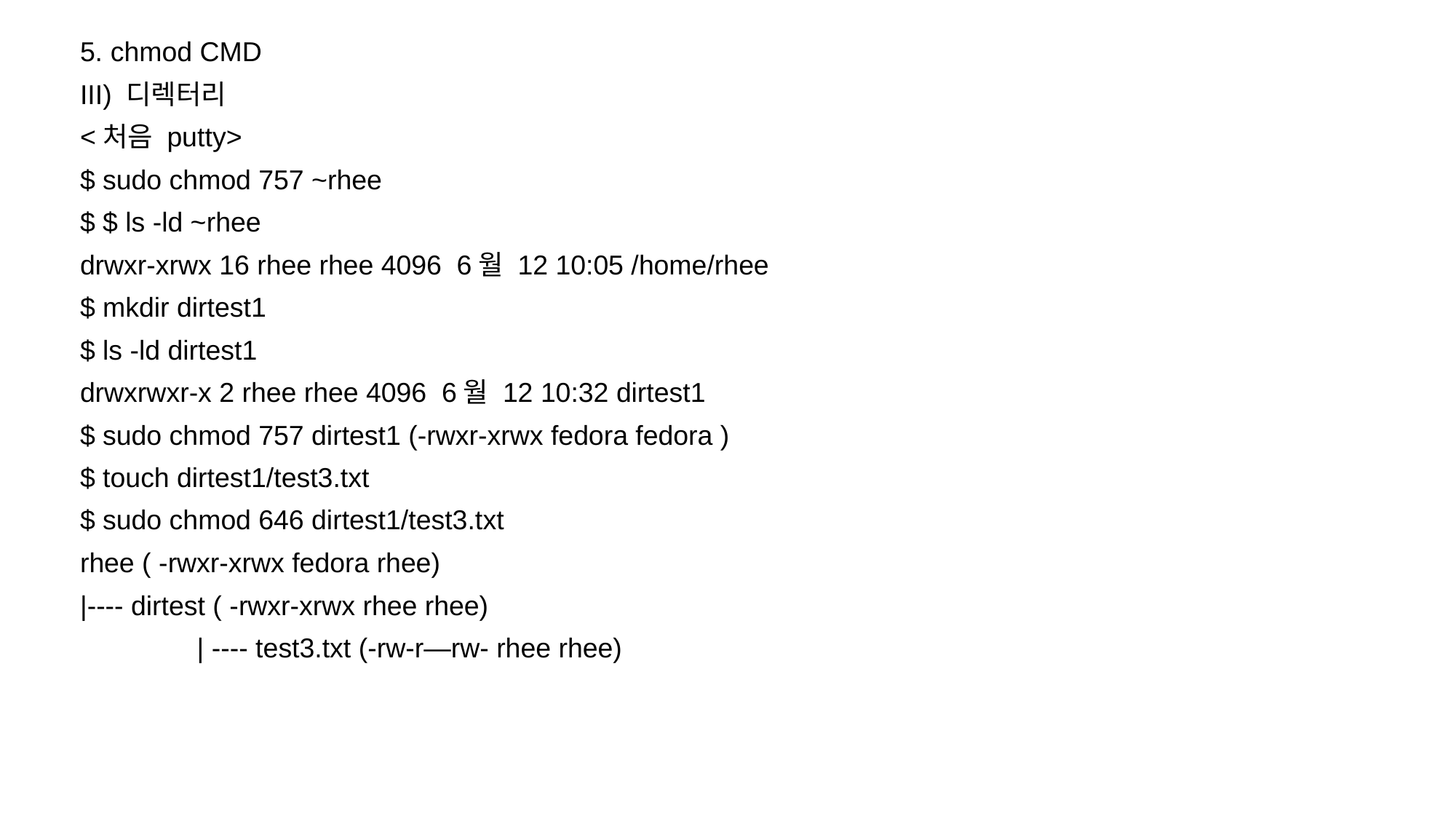

5. chmod CMD
III) 디렉터리
<처음 putty>
$ sudo chmod 757 ~rhee
$ $ ls -ld ~rhee
drwxr-xrwx 16 rhee rhee 4096  6월 12 10:05 /home/rhee
$ mkdir dirtest1
$ ls -ld dirtest1
drwxrwxr-x 2 rhee rhee 4096  6월 12 10:32 dirtest1
$ sudo chmod 757 dirtest1 (-rwxr-xrwx fedora fedora )
$ touch dirtest1/test3.txt
$ sudo chmod 646 dirtest1/test3.txt
rhee ( -rwxr-xrwx fedora rhee)
|---- dirtest ( -rwxr-xrwx rhee rhee)
	 | ---- test3.txt (-rw-r—rw- rhee rhee)